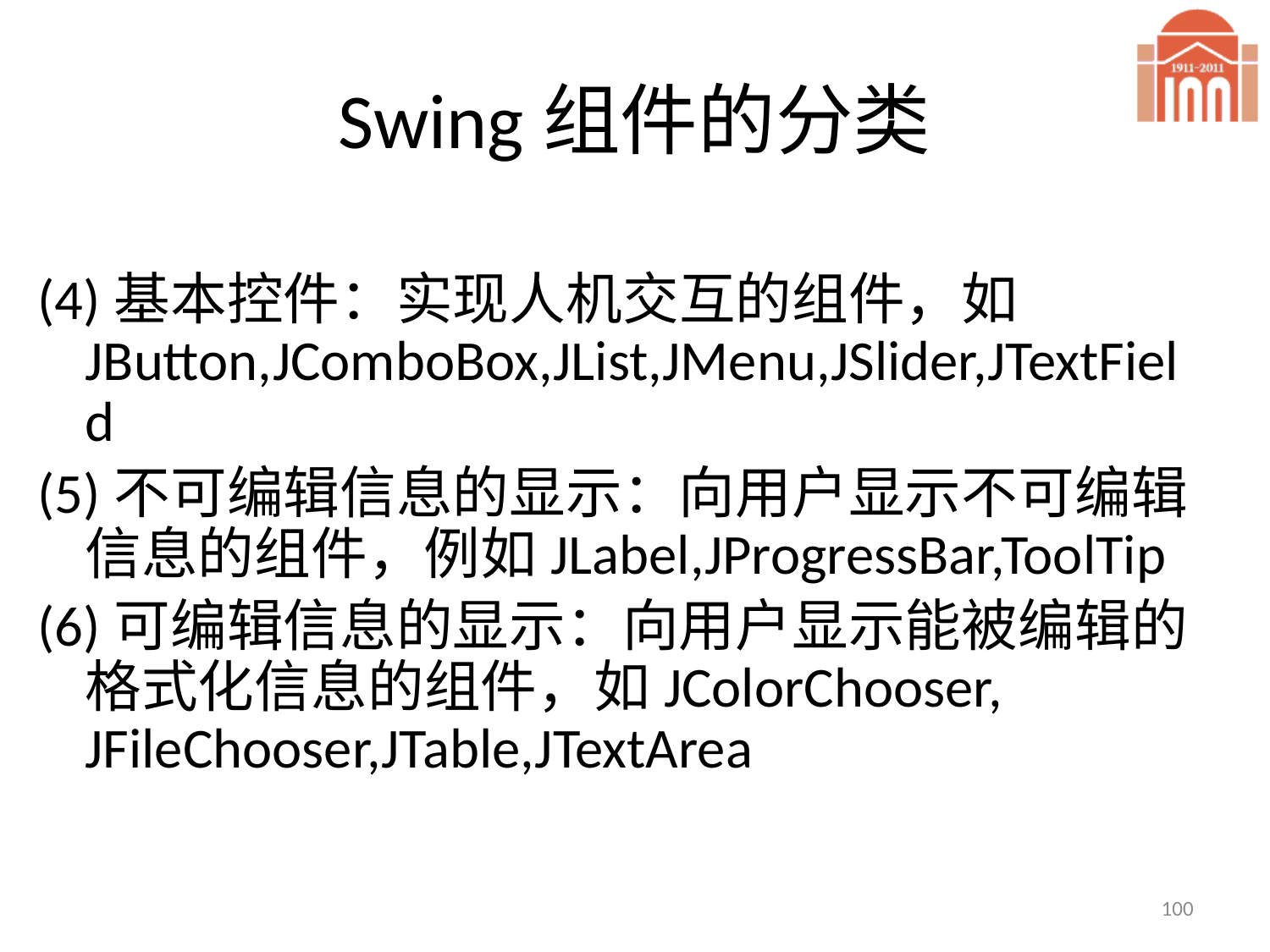

# Swing组件的分类
(4)基本控件：实现人机交互的组件，如JButton,JComboBox,JList,JMenu,JSlider,JTextField
(5)不可编辑信息的显示：向用户显示不可编辑信息的组件，例如JLabel,JProgressBar,ToolTip
(6)可编辑信息的显示：向用户显示能被编辑的格式化信息的组件，如JColorChooser, JFileChooser,JTable,JTextArea
100